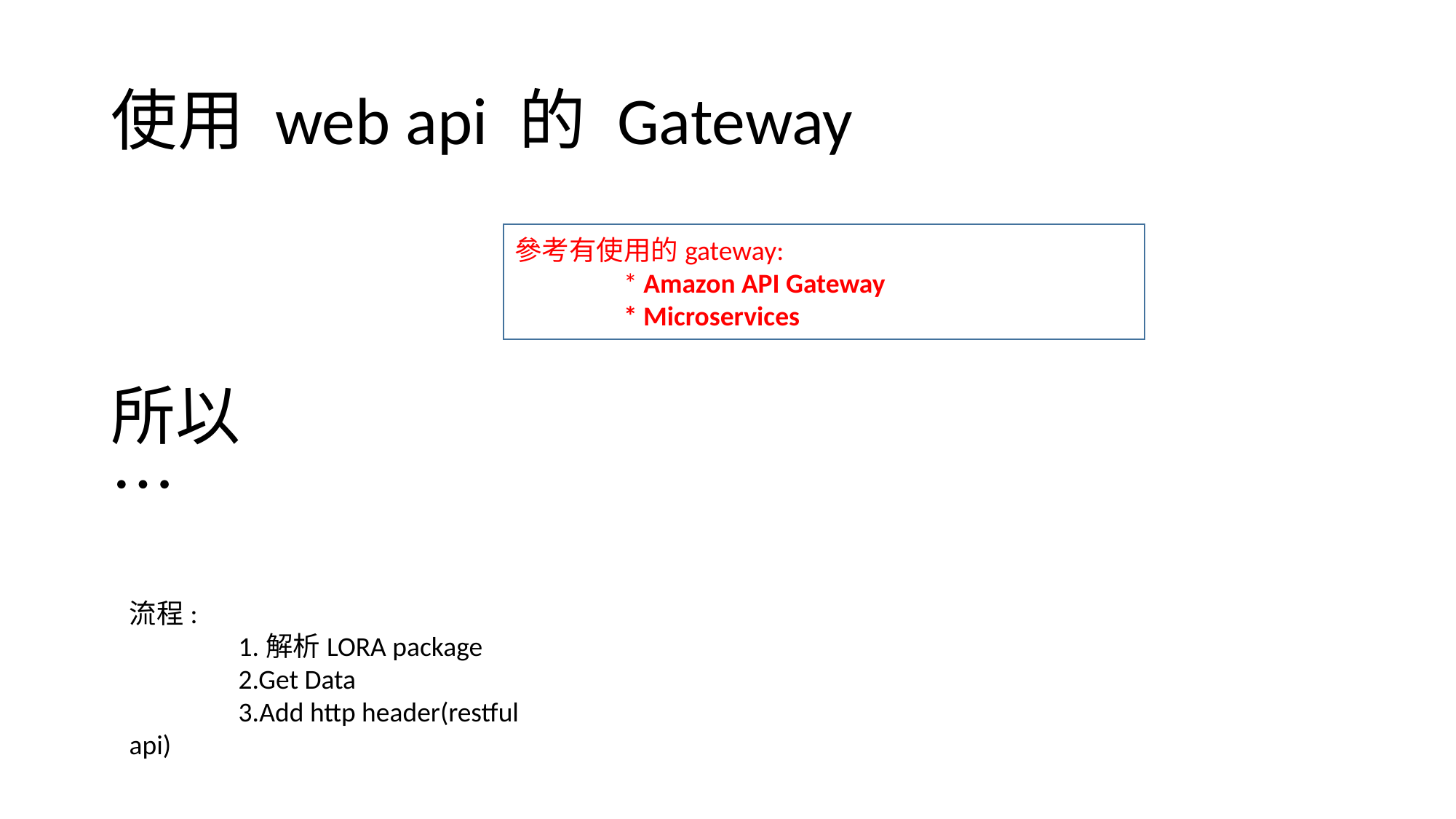

# 使用 web api 的 Gateway
參考有使用的gateway:
 	* Amazon API Gateway
	* Microservices
所以…
流程:
	1.解析LORA package
	2.Get Data
	3.Add http header(restful api)